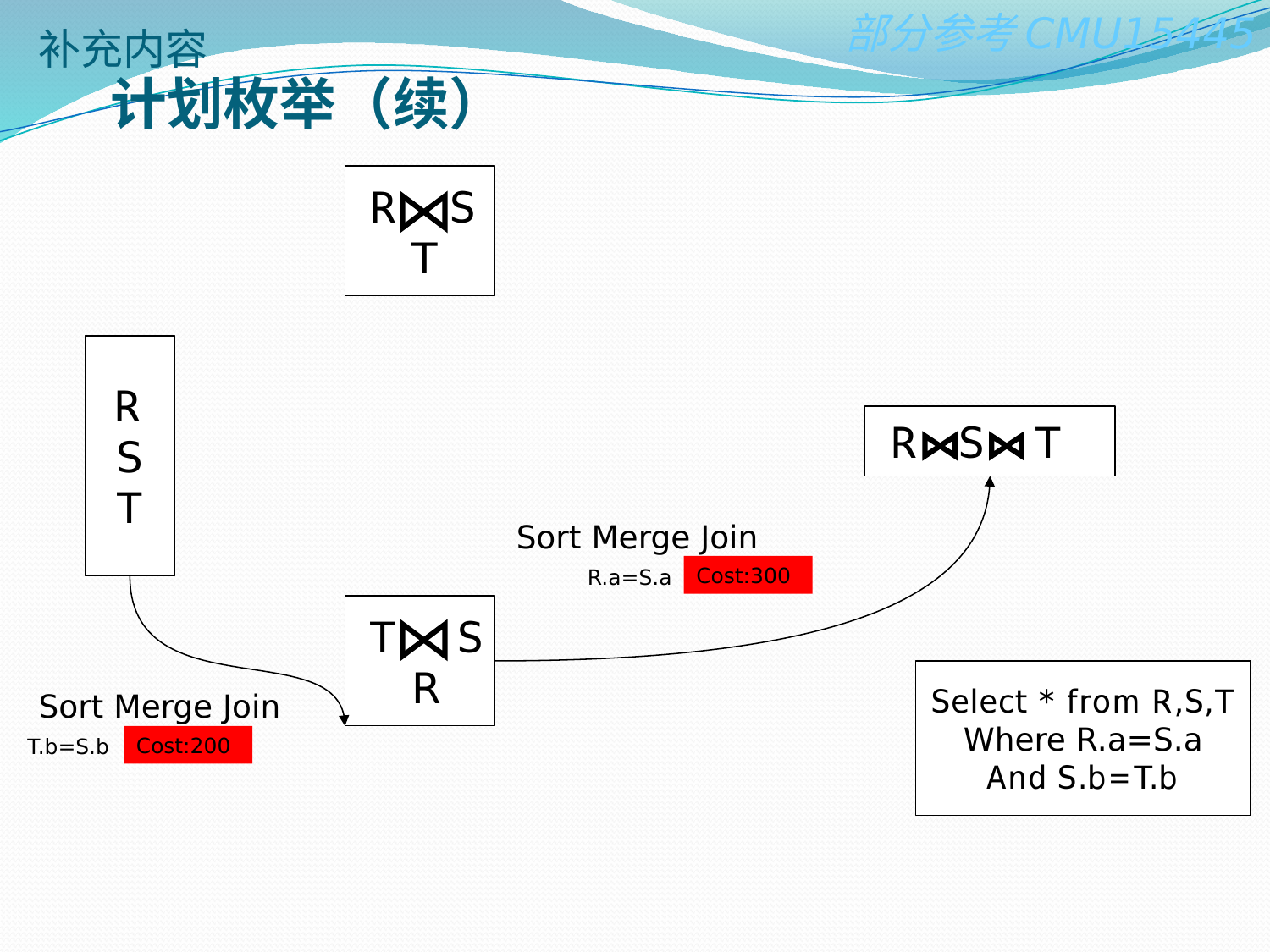

补充内容
计划枚举（续）
 R    S
    T

R
S
T

 R   S    T

Sort Merge Join
Cost:300
R.a=S.a
 T     S
    R

Select * from R,S,T
Where R.a=S.a
And S.b=T.b
Sort Merge Join
Cost:200
T.b=S.b